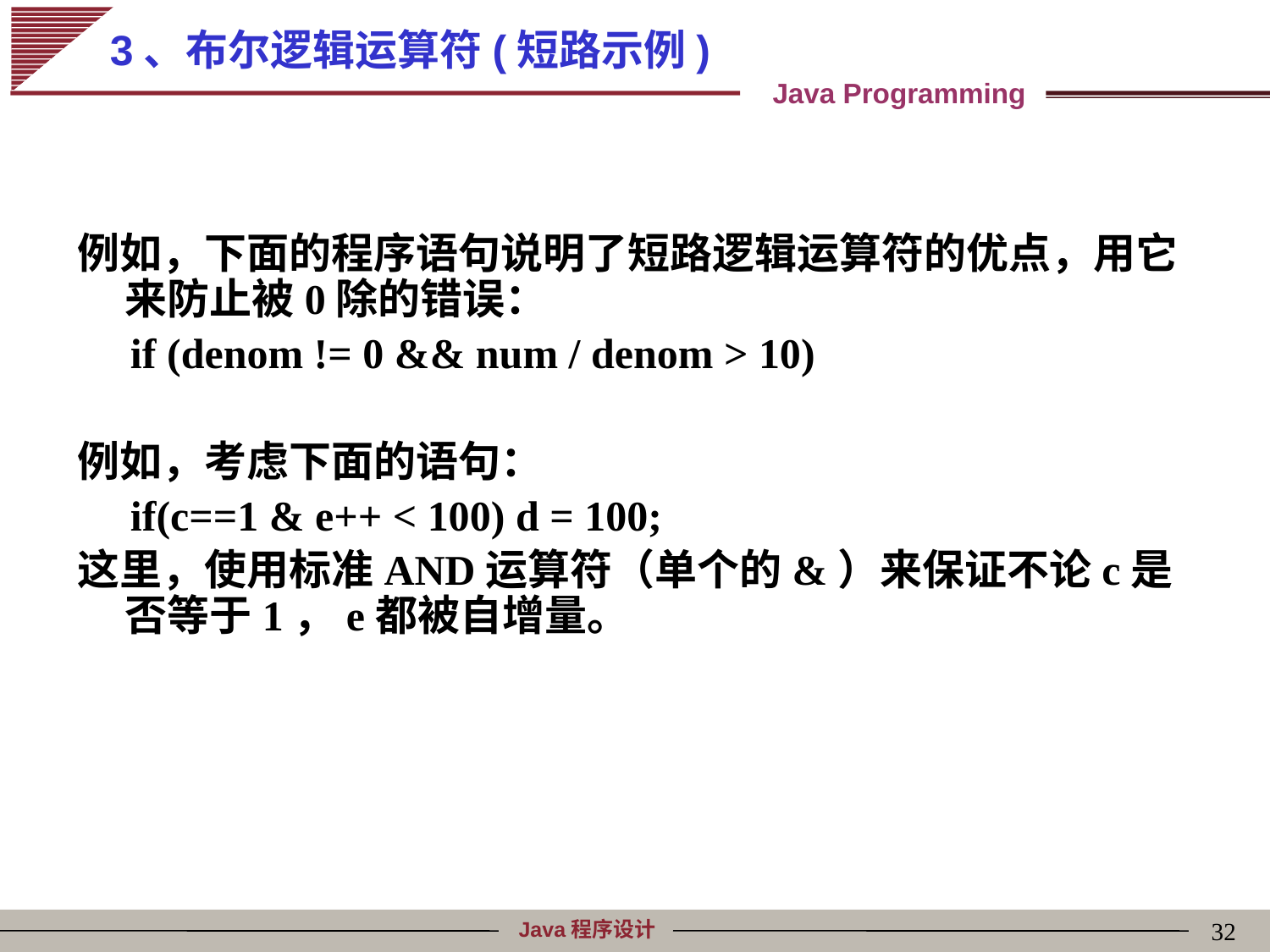

3、布尔逻辑运算符(短路示例)
例如，下面的程序语句说明了短路逻辑运算符的优点，用它来防止被0除的错误：
     if (denom != 0 && num / denom > 10)

例如，考虑下面的语句：
     if(c==1 & e++ < 100) d = 100;
这里，使用标准AND运算符（单个的&）来保证不论c是否等于1，e都被自增量。